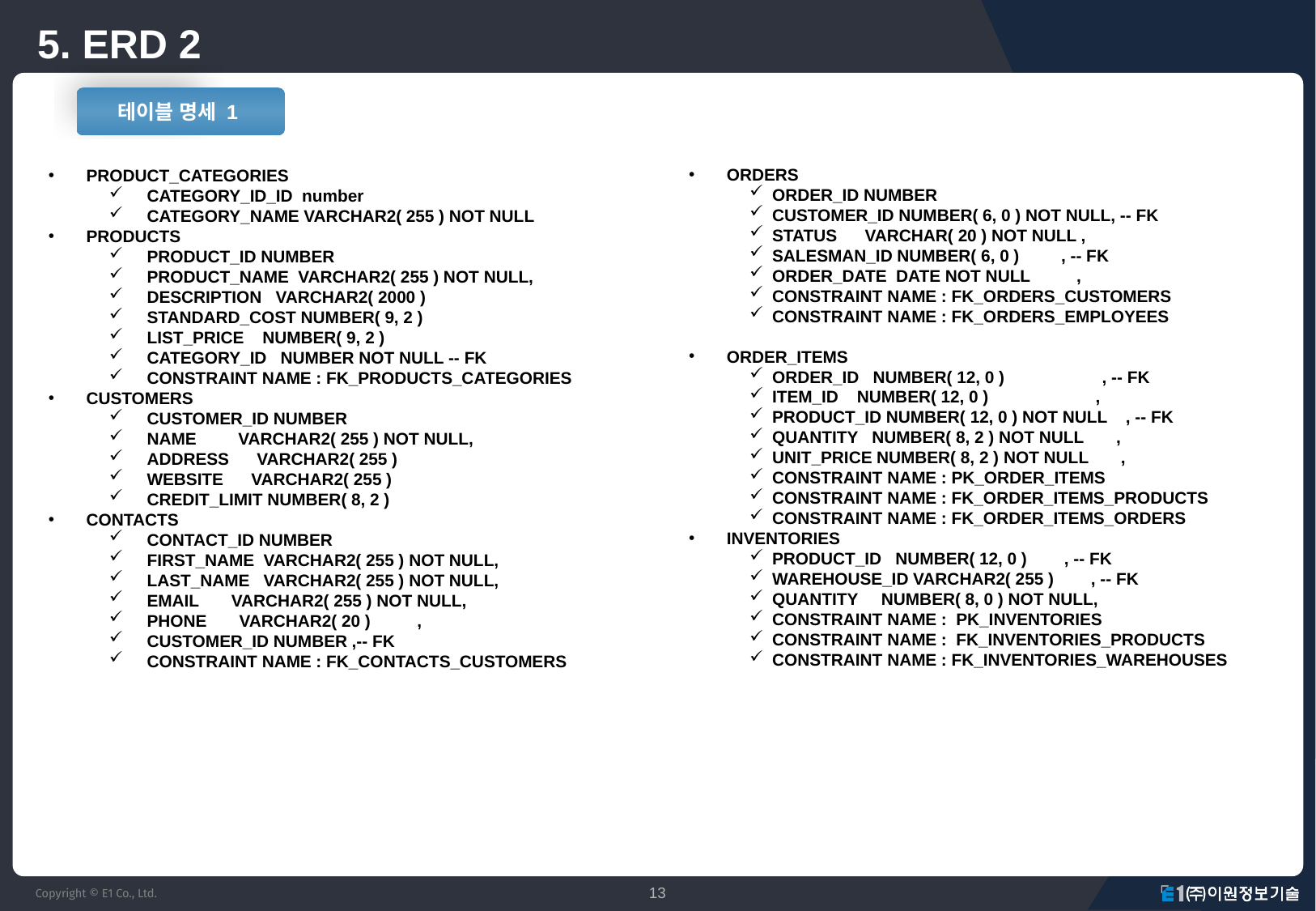

# 5. ERD 2
테이블 명세 1
ORDERS
ORDER_ID NUMBER
CUSTOMER_ID NUMBER( 6, 0 ) NOT NULL, -- FK
STATUS      VARCHAR( 20 ) NOT NULL ,
SALESMAN_ID NUMBER( 6, 0 )         , -- FK
ORDER_DATE  DATE NOT NULL          ,
CONSTRAINT NAME : FK_ORDERS_CUSTOMERS
CONSTRAINT NAME : FK_ORDERS_EMPLOYEES

ORDER_ITEMS
ORDER_ID   NUMBER( 12, 0 )                     , -- FK
ITEM_ID    NUMBER( 12, 0 )                       ,
PRODUCT_ID NUMBER( 12, 0 ) NOT NULL    , -- FK
QUANTITY   NUMBER( 8, 2 ) NOT NULL       ,
UNIT_PRICE NUMBER( 8, 2 ) NOT NULL       ,
CONSTRAINT NAME : PK_ORDER_ITEMS
CONSTRAINT NAME : FK_ORDER_ITEMS_PRODUCTS
CONSTRAINT NAME : FK_ORDER_ITEMS_ORDERS
INVENTORIES
PRODUCT_ID   NUMBER( 12, 0 )        , -- FK
WAREHOUSE_ID VARCHAR2( 255 )        , -- FK
QUANTITY     NUMBER( 8, 0 ) NOT NULL,
CONSTRAINT NAME :  PK_INVENTORIES
CONSTRAINT NAME :  FK_INVENTORIES_PRODUCTS
CONSTRAINT NAME : FK_INVENTORIES_WAREHOUSES

PRODUCT_CATEGORIES
CATEGORY_ID_ID  number
CATEGORY_NAME VARCHAR2( 255 ) NOT NULL
PRODUCTS
PRODUCT_ID NUMBER
PRODUCT_NAME  VARCHAR2( 255 ) NOT NULL,
DESCRIPTION   VARCHAR2( 2000 )
STANDARD_COST NUMBER( 9, 2 )
LIST_PRICE    NUMBER( 9, 2 )
CATEGORY_ID   NUMBER NOT NULL -- FK
CONSTRAINT NAME : FK_PRODUCTS_CATEGORIES
CUSTOMERS
CUSTOMER_ID NUMBER
NAME         VARCHAR2( 255 ) NOT NULL,
ADDRESS      VARCHAR2( 255 )
WEBSITE      VARCHAR2( 255 )
CREDIT_LIMIT NUMBER( 8, 2 )
CONTACTS
CONTACT_ID NUMBER
FIRST_NAME  VARCHAR2( 255 ) NOT NULL,
LAST_NAME   VARCHAR2( 255 ) NOT NULL,
EMAIL       VARCHAR2( 255 ) NOT NULL,
PHONE       VARCHAR2( 20 )          ,
CUSTOMER_ID NUMBER ,-- FK
CONSTRAINT NAME : FK_CONTACTS_CUSTOMERS
13